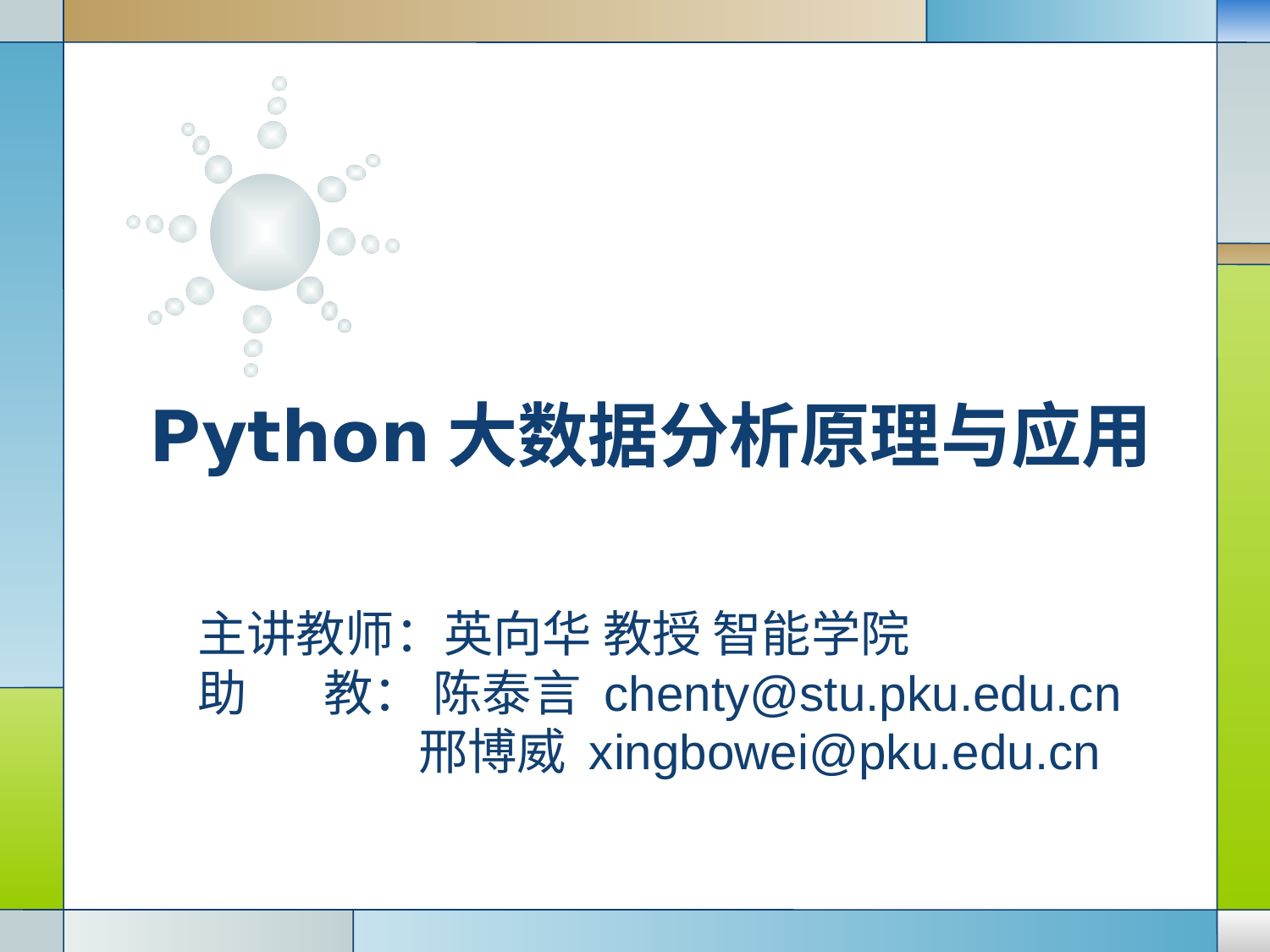

# Python大数据分析原理与应用
主讲教师：英向华 教授 智能学院
助       教： 陈泰言 chenty@stu.pku.edu.cn
                   邢博威 xingbowei@pku.edu.cn